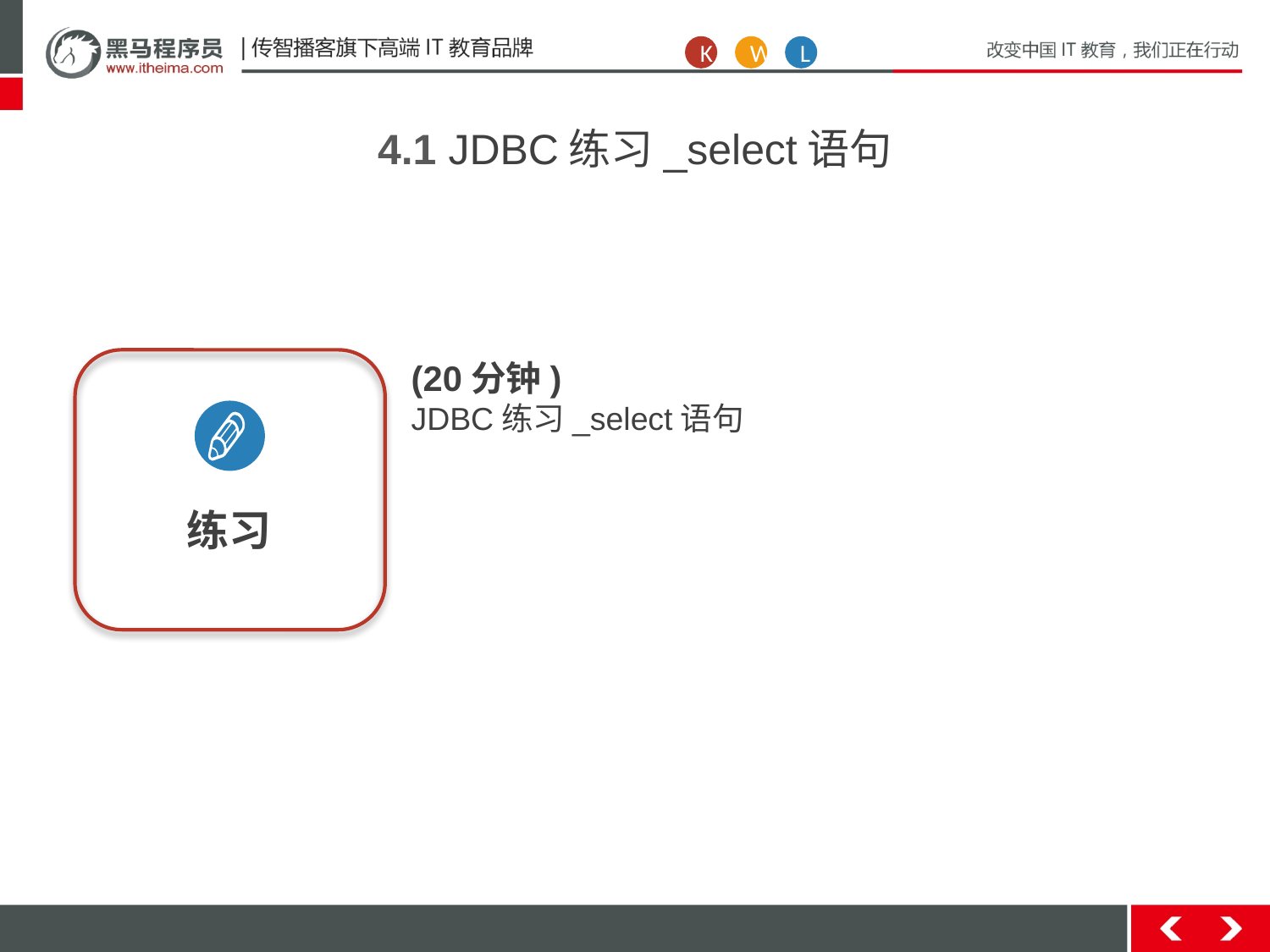

K
W
L
4.1 JDBC练习_select语句

练习
(20分钟)
JDBC练习_select语句